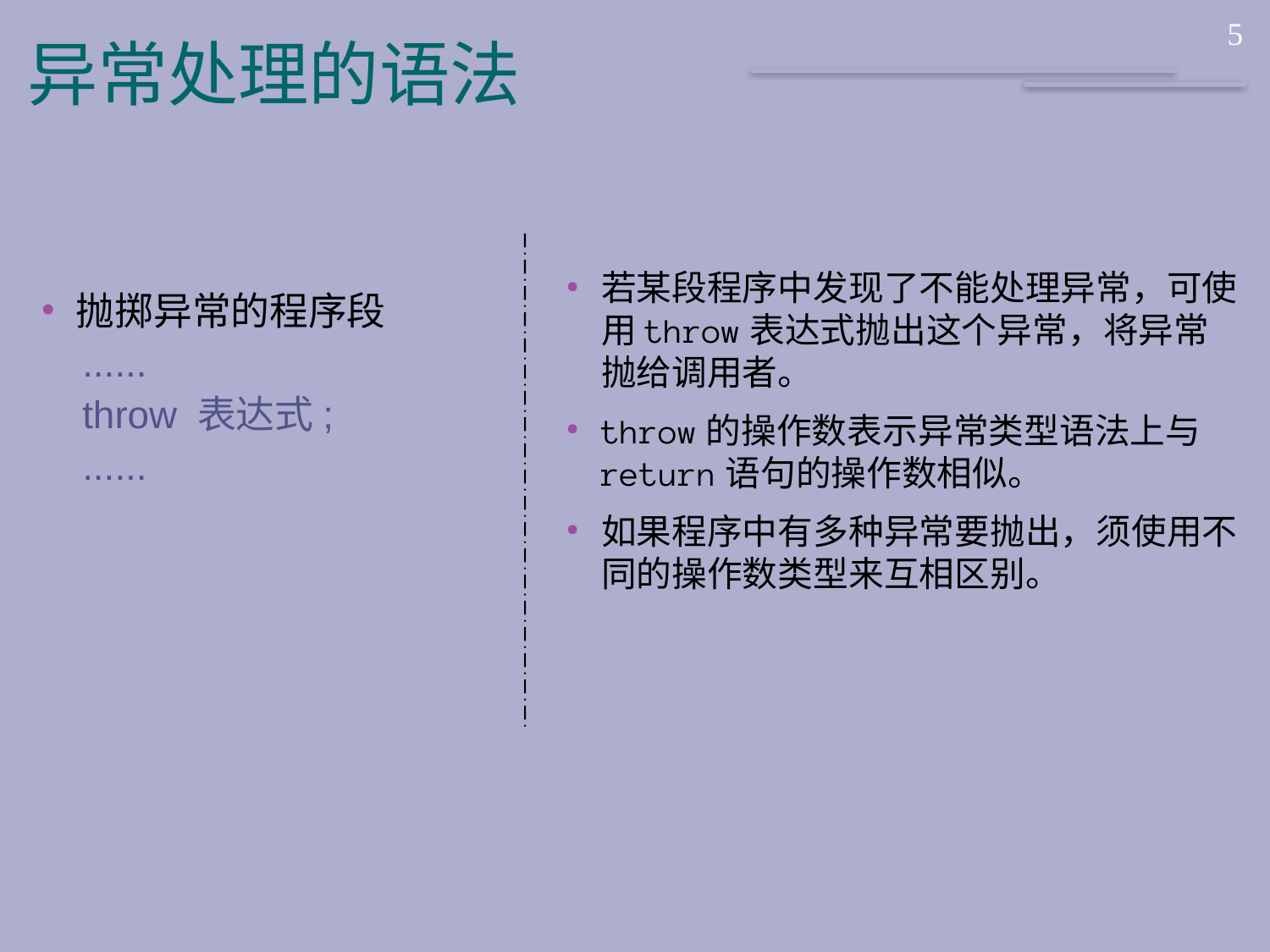

# 异常处理的语法
5

若某段程序中发现了不能处理异常，可使用throw表达式抛出这个异常，将异常抛给调用者。
throw的操作数表示异常类型语法上与return语句的操作数相似。
如果程序中有多种异常要抛出，须使用不同的操作数类型来互相区别。
抛掷异常的程序段
......
throw 表达式;
......